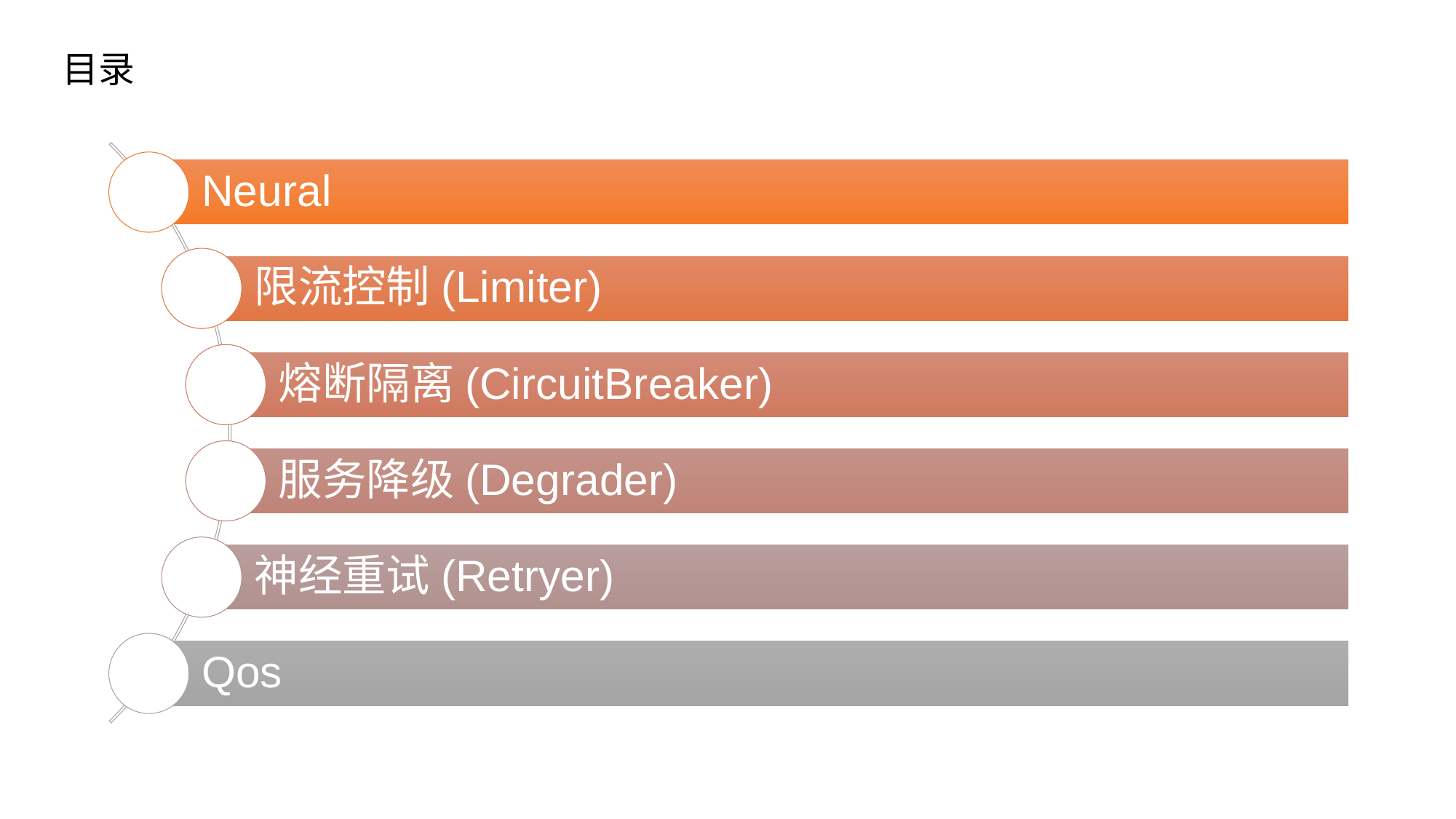

# 目录
Neural
限流控制(Limiter)
熔断隔离(CircuitBreaker)
服务降级(Degrader)
神经重试(Retryer)
Qos